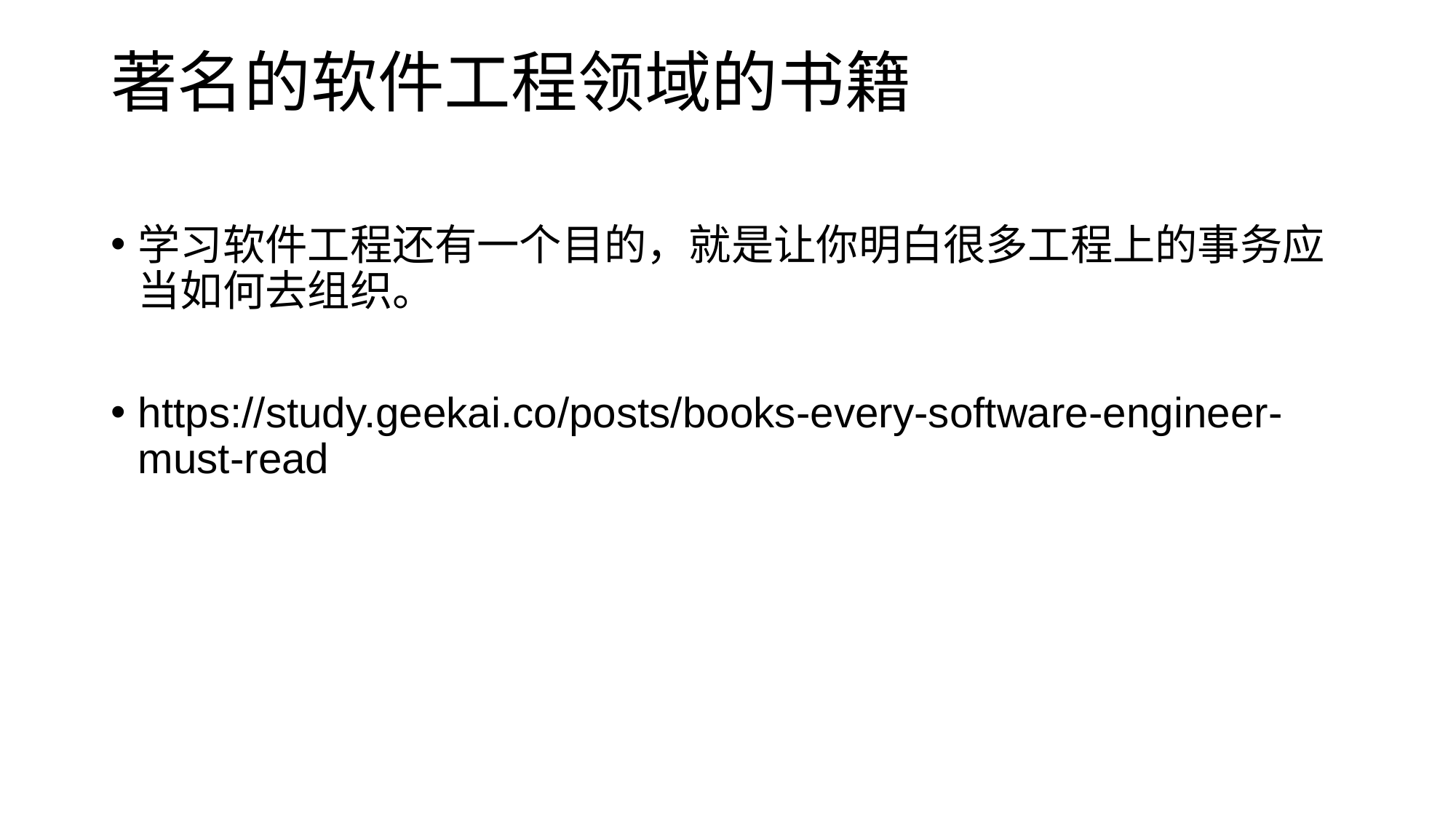

# 著名的软件工程领域的书籍
学习软件工程还有一个目的，就是让你明白很多工程上的事务应当如何去组织。

https://study.geekai.co/posts/books-every-software-engineer-must-read